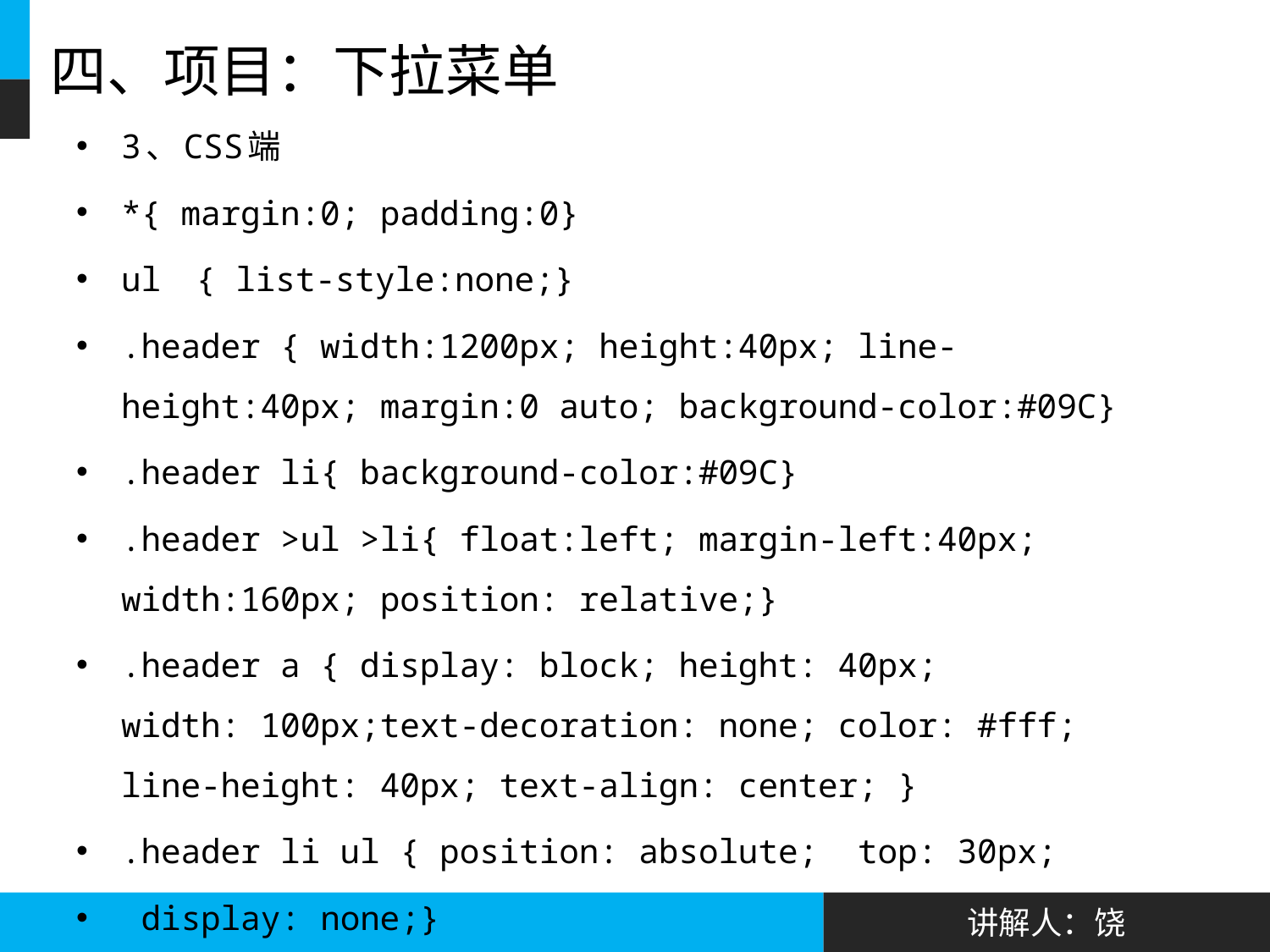

# 四、项目：下拉菜单
3、CSS端
*{ margin:0; padding:0}
ul	{ list-style:none;}
.header { width:1200px; height:40px; line-height:40px; margin:0 auto; background-color:#09C}
.header li{ background-color:#09C}
.header >ul >li{ float:left; margin-left:40px; width:160px; position: relative;}
.header a { display: block; height: 40px;       width: 100px;text-decoration: none; color: #fff; line-height: 40px; text-align: center; }
.header li ul { position: absolute;  top: 30px;
 display: none;}